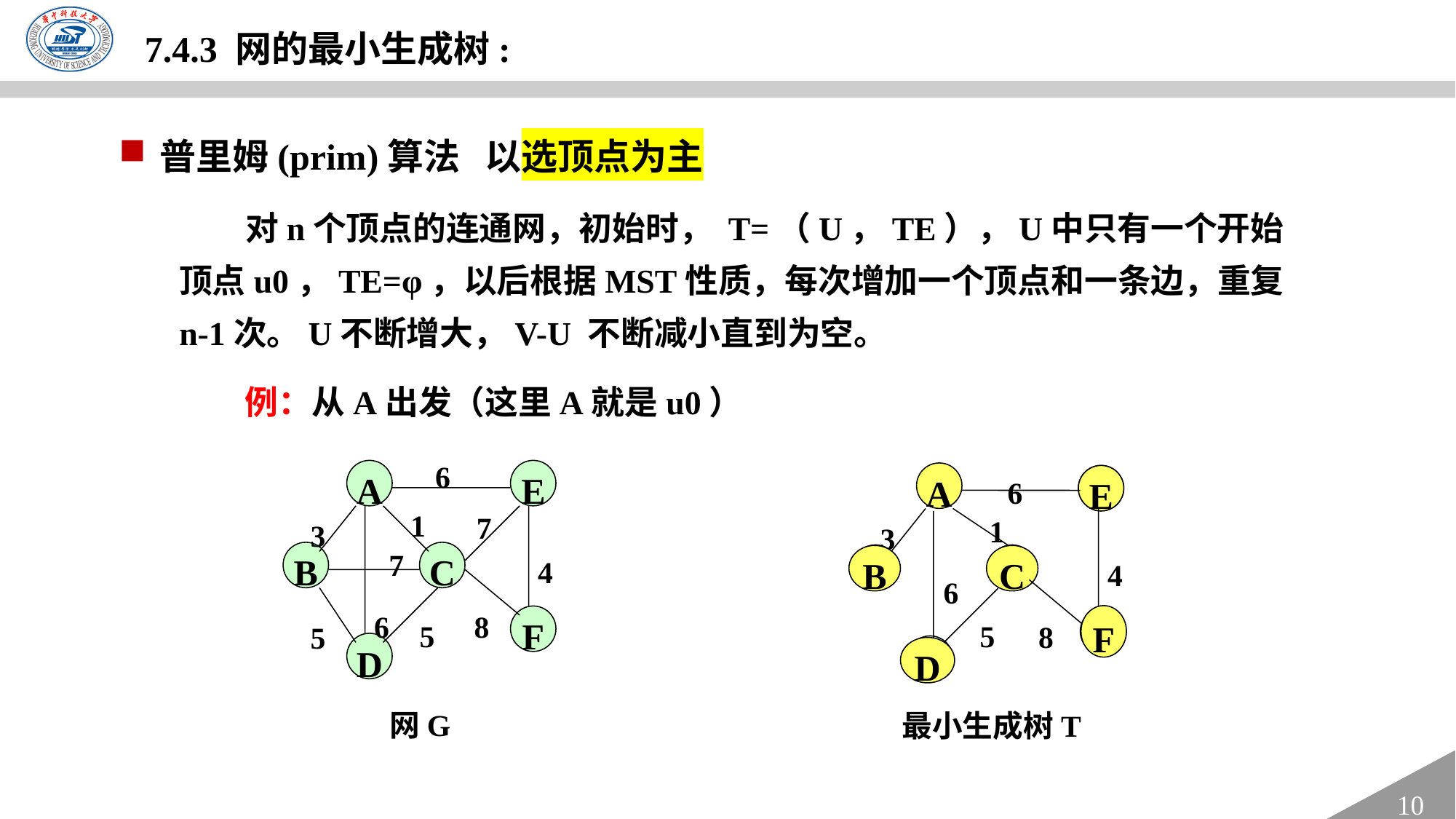

7.4.3 网的最小生成树:
普里姆(prim)算法   以选顶点为主

       对n个顶点的连通网，初始时， T=（U，TE），U中只有一个开始顶点u0，TE=φ，以后根据MST性质，每次增加一个顶点和一条边，重复n-1次。U不断增大，V-U 不断减小直到为空。
例：从A出发（这里A就是u0）
6
A
E
A
6
E
E

1
7
1
3

3

7
B
C
4
B
C
4
B
C
6

6
8
F
5
F
5
8
5
F
D
D
D
网G
最小生成树T